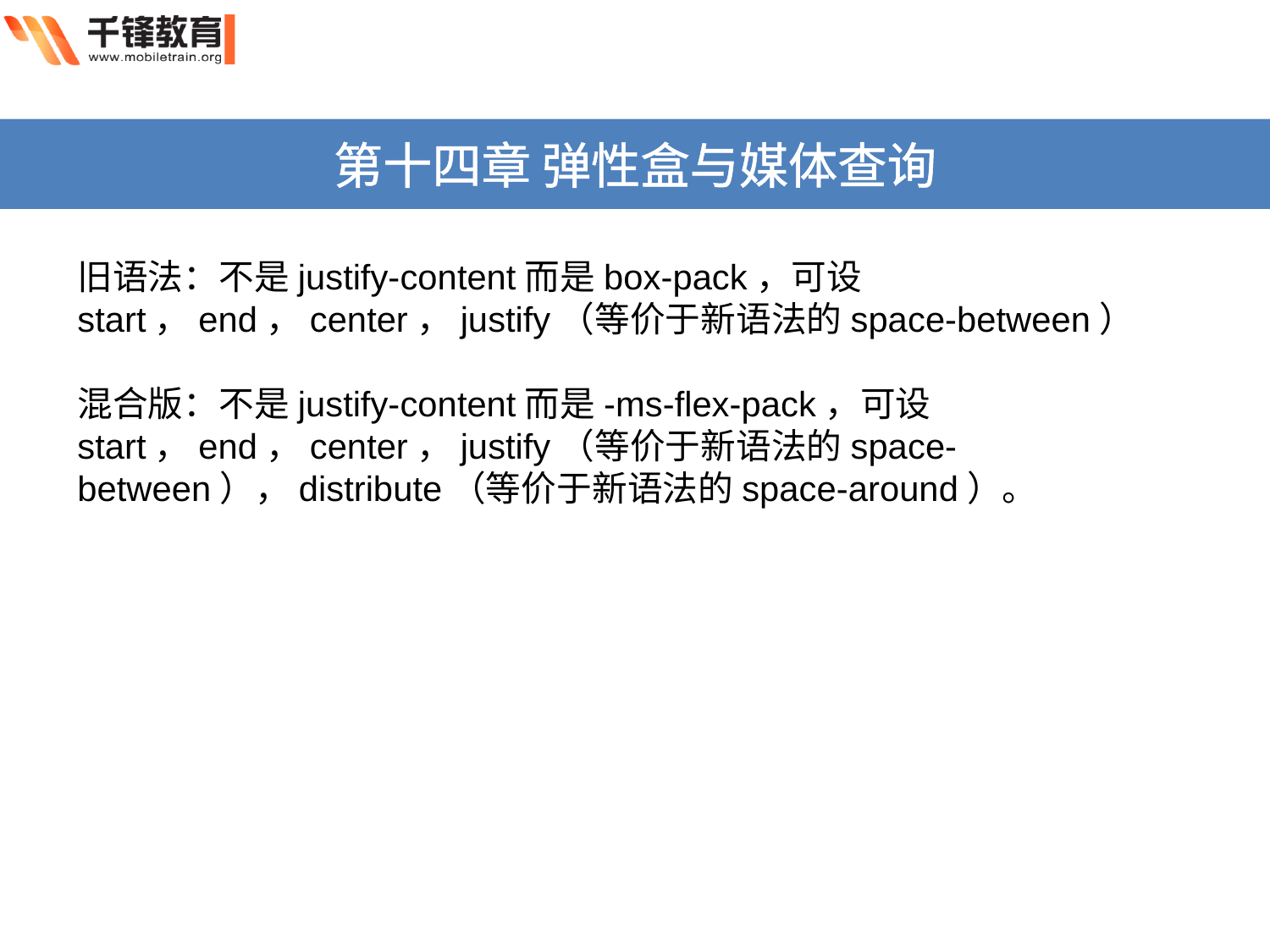

第十四章 弹性盒与媒体查询
旧语法：不是justify-content而是box-pack，可设start，end，center，justify（等价于新语法的space-between）

混合版：不是justify-content而是-ms-flex-pack，可设start，end，center，justify（等价于新语法的space-between），distribute（等价于新语法的space-around）。